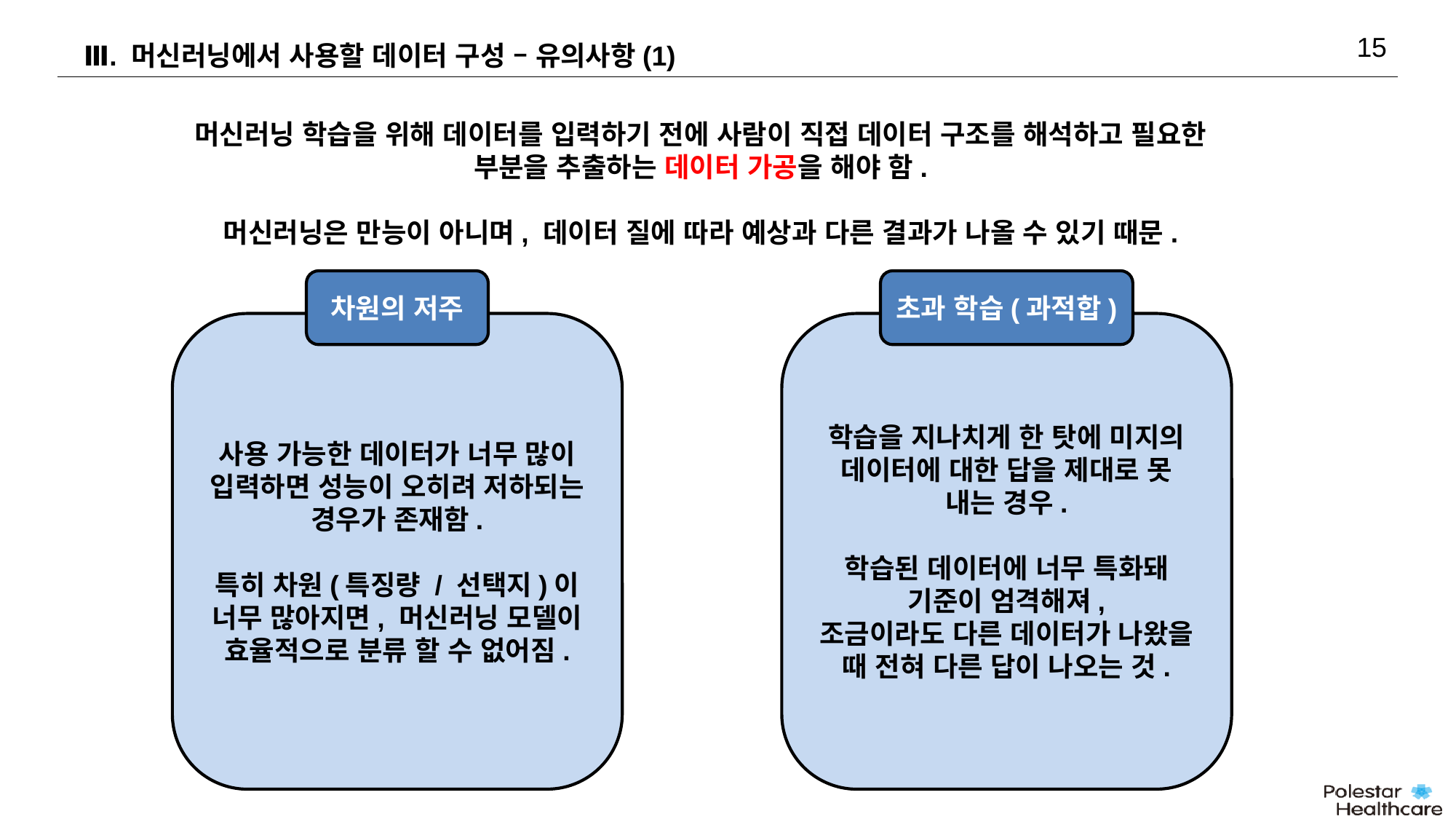

15
# Ⅲ. 머신러닝에서 사용할 데이터 구성 – 유의사항(1)
머신러닝 학습을 위해 데이터를 입력하기 전에 사람이 직접 데이터 구조를 해석하고 필요한 부분을 추출하는 데이터 가공을 해야 함.

머신러닝은 만능이 아니며, 데이터 질에 따라 예상과 다른 결과가 나올 수 있기 때문.

초과 학습(과적합)
차원의 저주
학습을 지나치게 한 탓에 미지의 데이터에 대한 답을 제대로 못 내는 경우.

학습된 데이터에 너무 특화돼 기준이 엄격해져,
조금이라도 다른 데이터가 나왔을 때 전혀 다른 답이 나오는 것.
사용 가능한 데이터가 너무 많이 입력하면 성능이 오히려 저하되는 경우가 존재함.
특히 차원(특징량 / 선택지)이 너무 많아지면, 머신러닝 모델이 효율적으로 분류 할 수 없어짐.